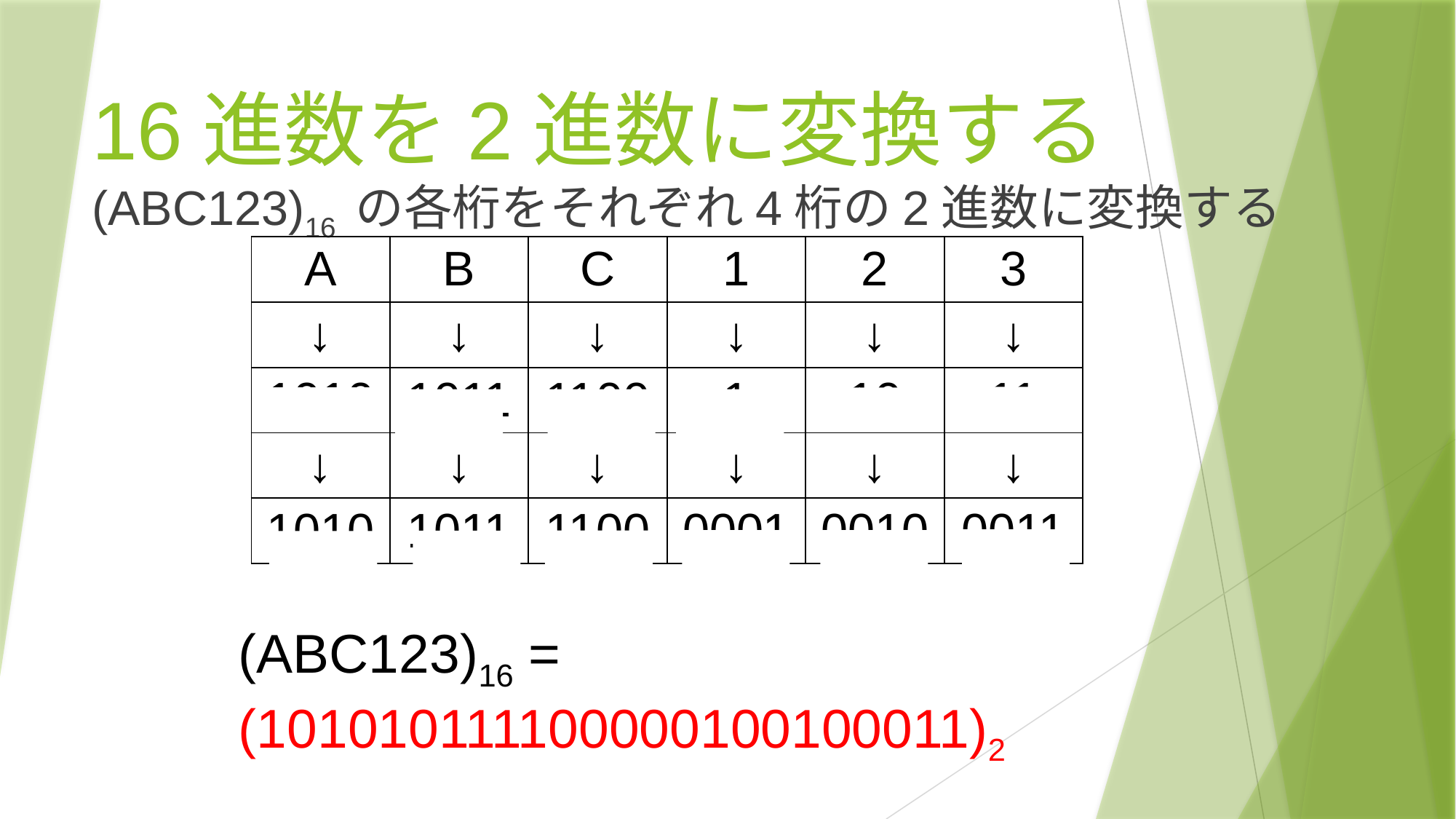

# 16進数を2進数に変換する
(ABC123)16 の各桁をそれぞれ4桁の2進数に変換する
| A | B | C | 1 | 2 | 3 |
| --- | --- | --- | --- | --- | --- |
| ↓ | ↓ | ↓ | ↓ | ↓ | ↓ |
| 1010 | 1011 | 1100 | 1 | 10 | 11 |
| ↓ | ↓ | ↓ | ↓ | ↓ | ↓ |
| 1010 | 1011 | 1100 | 0001 | 0010 | 0011 |

(ABC123)16 =
(101010111100000100100011)2